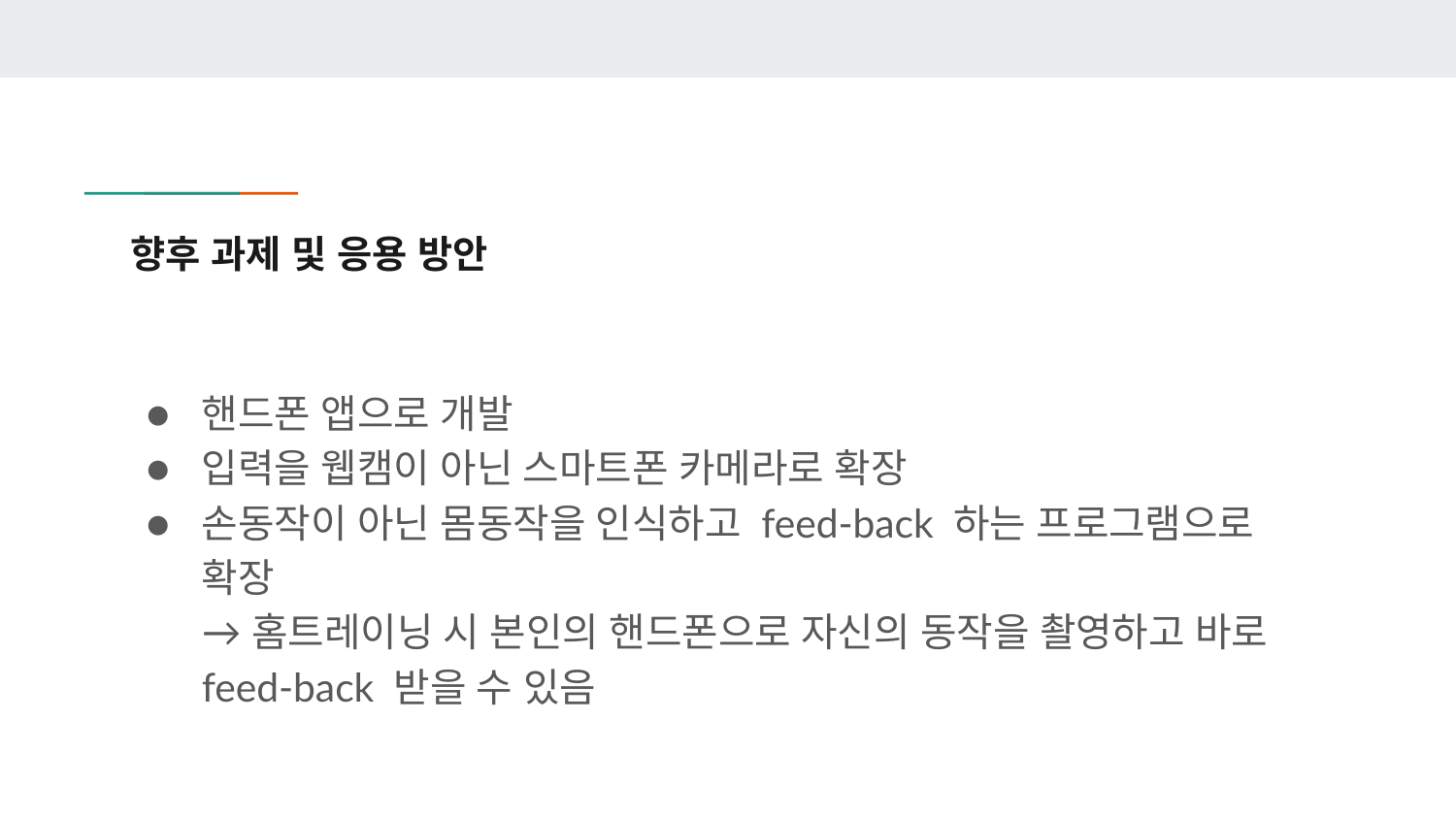

# 향후 과제 및 응용 방안
핸드폰 앱으로 개발
입력을 웹캠이 아닌 스마트폰 카메라로 확장
손동작이 아닌 몸동작을 인식하고 feed-back 하는 프로그램으로 확장
→ 홈트레이닝 시 본인의 핸드폰으로 자신의 동작을 촬영하고 바로 feed-back 받을 수 있음